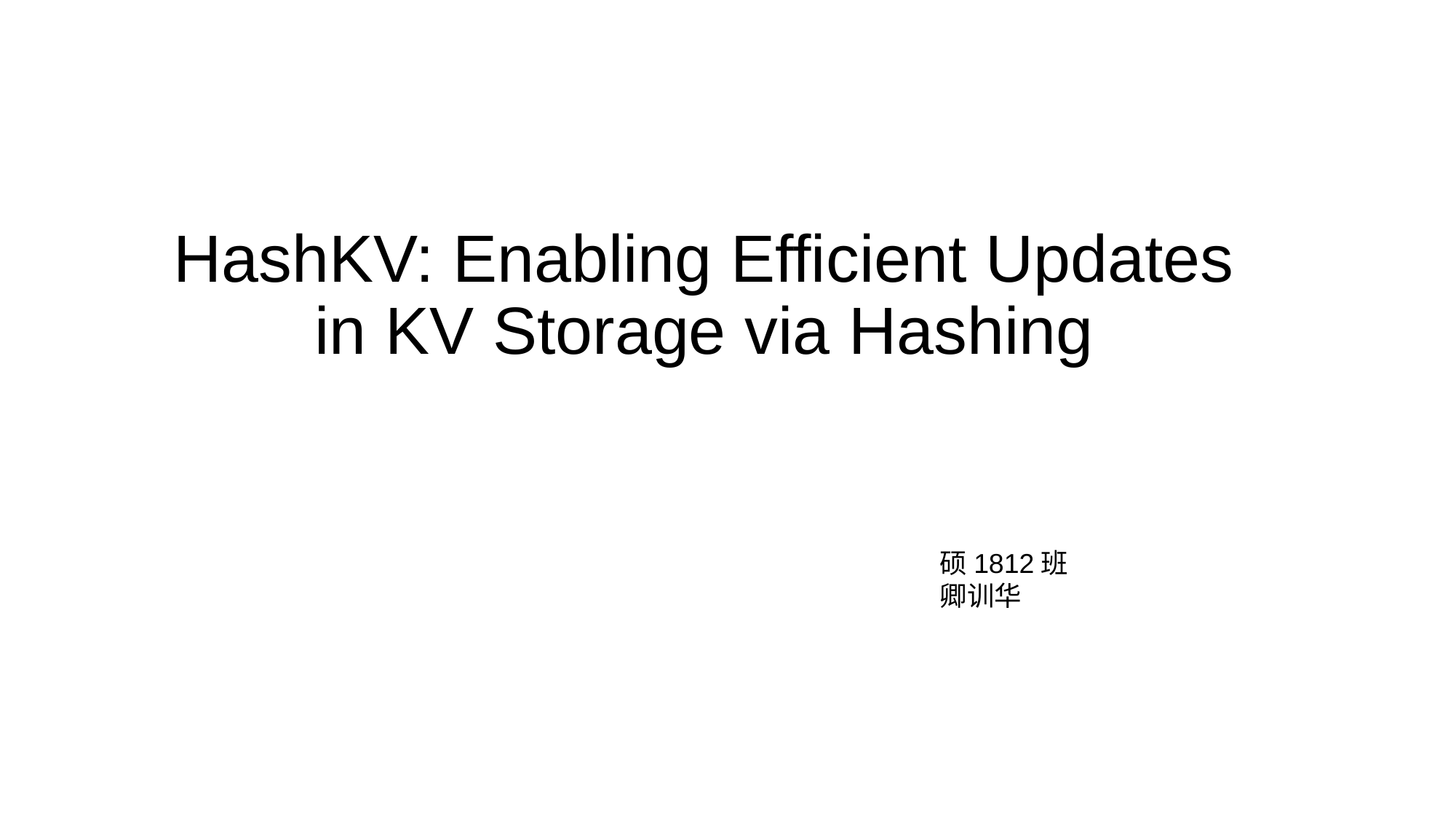

# HashKV: Enabling Efficient Updates in KV Storage via Hashing
硕1812班
卿训华